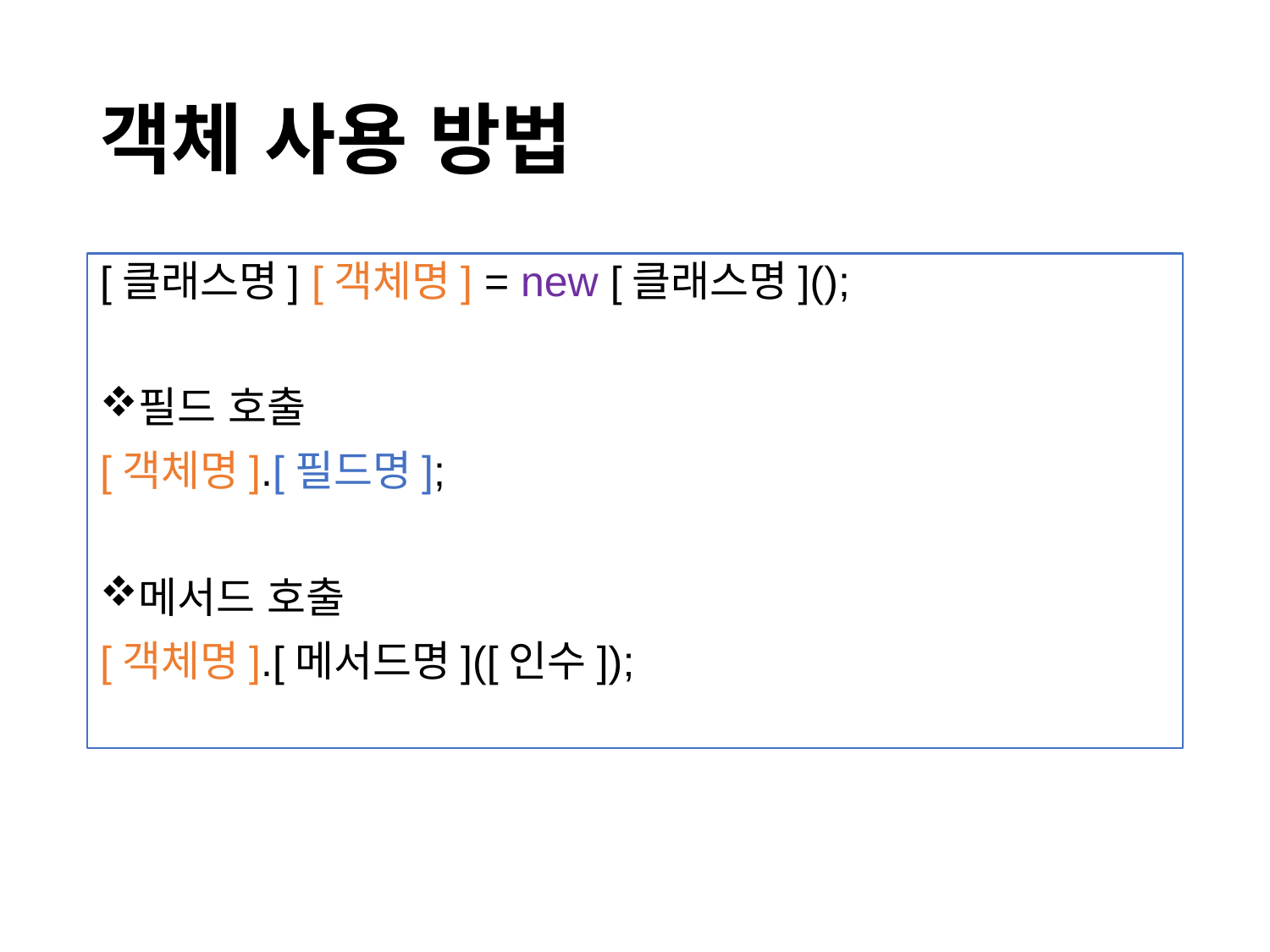

# 객체 사용 방법
[클래스명] [객체명] = new [클래스명]();

필드 호출
[객체명].[필드명];

메서드 호출
[객체명].[메서드명]([인수]);